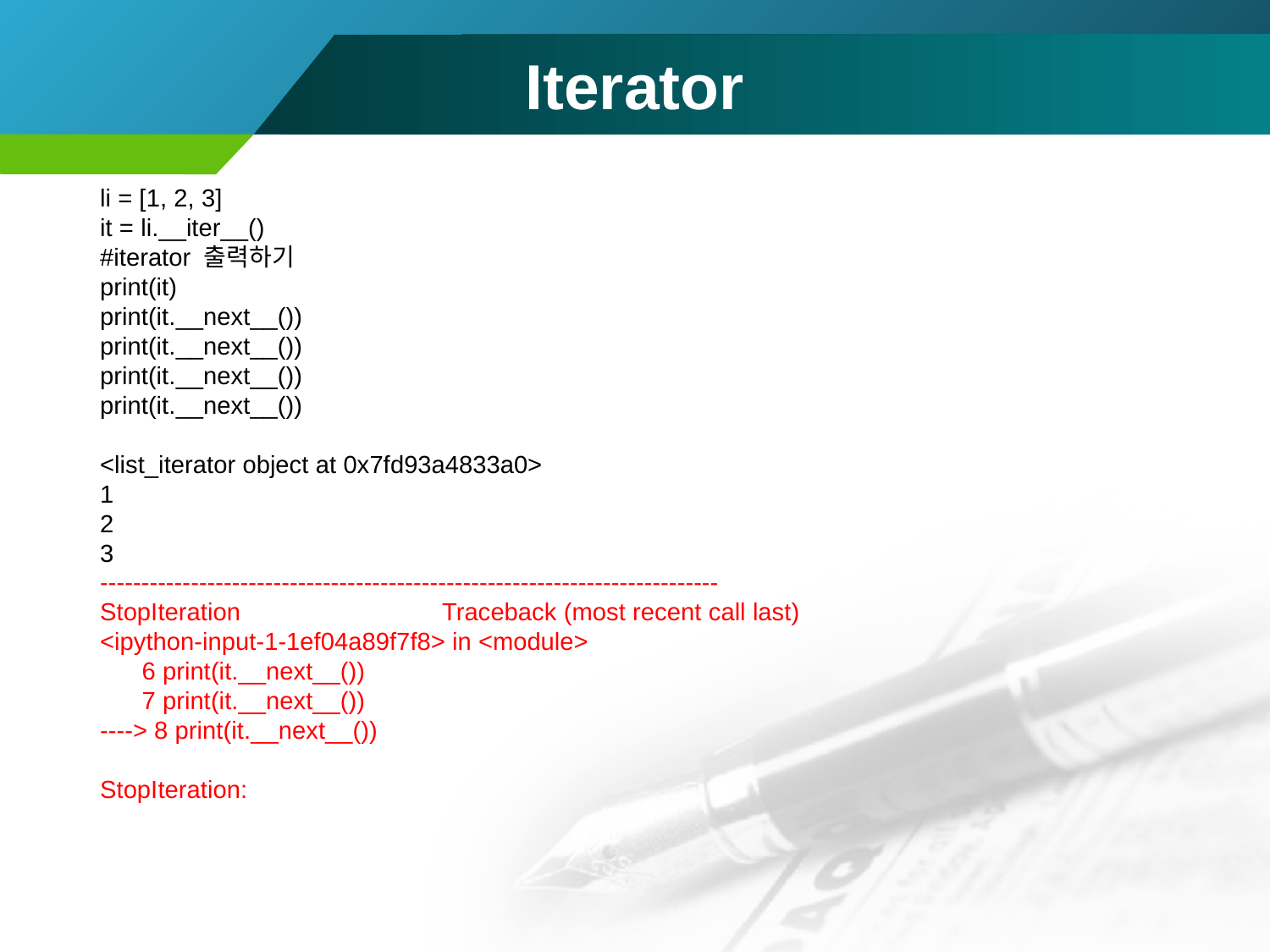

# Iterator
li = [1, 2, 3]
it = li.__iter__()
#iterator 출력하기
print(it)
print(it.__next__())
print(it.__next__())
print(it.__next__())
print(it.__next__())

<list_iterator object at 0x7fd93a4833a0>
1
2
3
---------------------------------------------------------------------------
StopIteration                             Traceback (most recent call last)
<ipython-input-1-1ef04a89f7f8> in <module>
      6 print(it.__next__())
      7 print(it.__next__())
----> 8 print(it.__next__())

StopIteration: